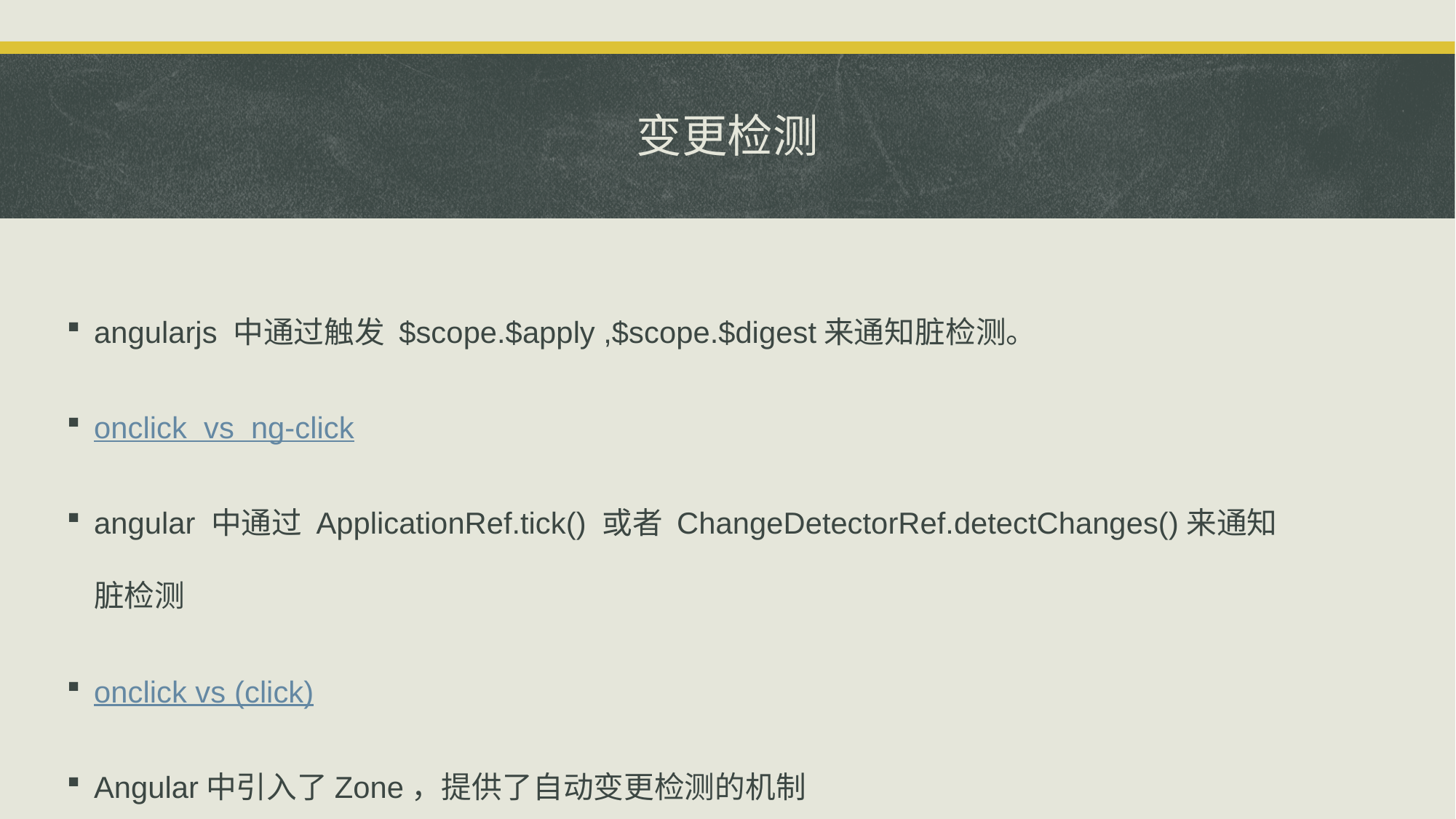

# 变更检测
angularjs 中通过触发 $scope.$apply ,$scope.$digest来通知脏检测。
onclick  vs  ng-click
angular 中通过 ApplicationRef.tick() 或者 ChangeDetectorRef.detectChanges()来通知脏检测
onclick vs (click)
Angular中引入了Zone，提供了自动变更检测的机制